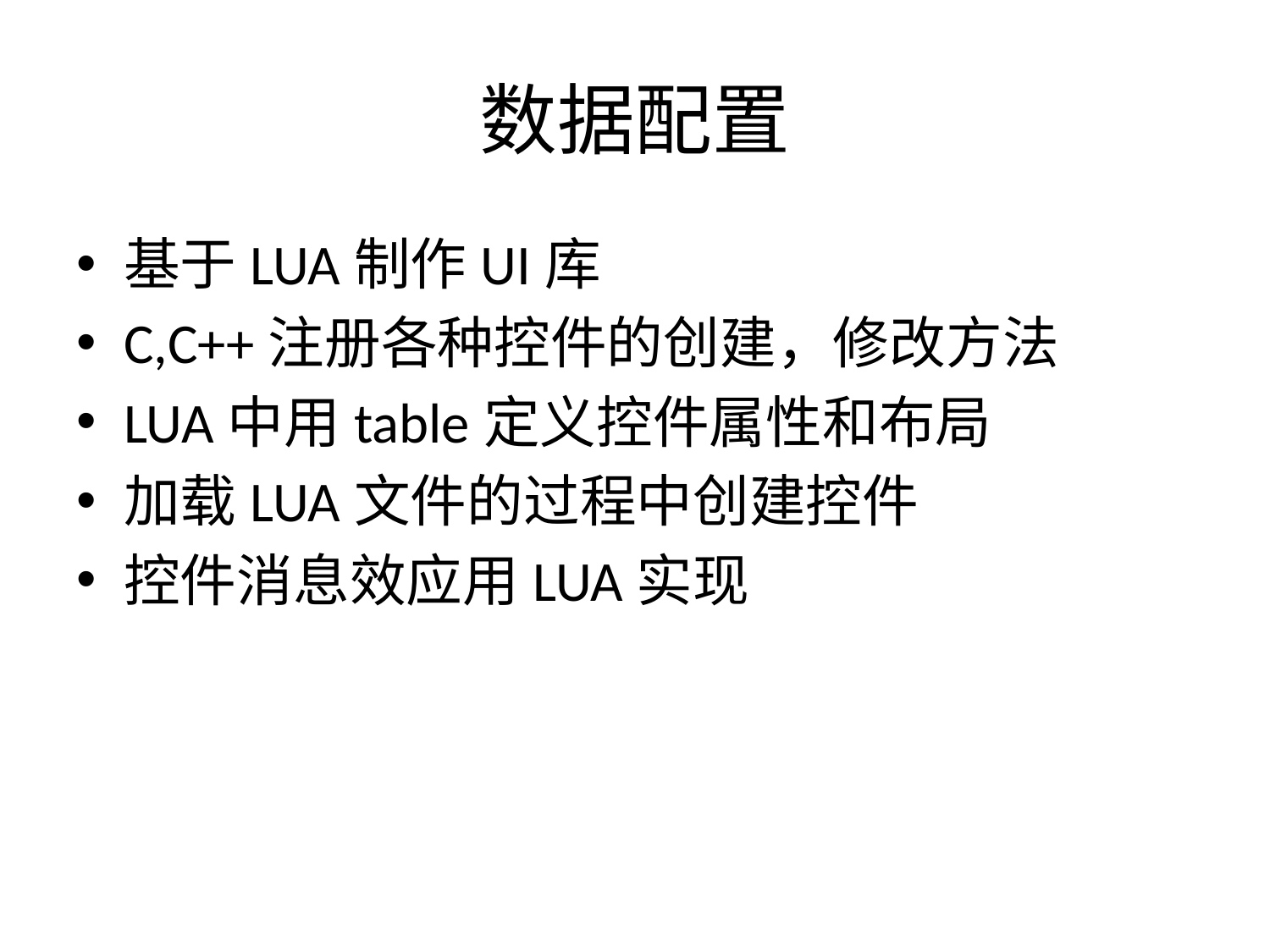

# 数据配置
基于LUA制作UI库
C,C++注册各种控件的创建，修改方法
LUA中用table定义控件属性和布局
加载LUA文件的过程中创建控件
控件消息效应用LUA实现